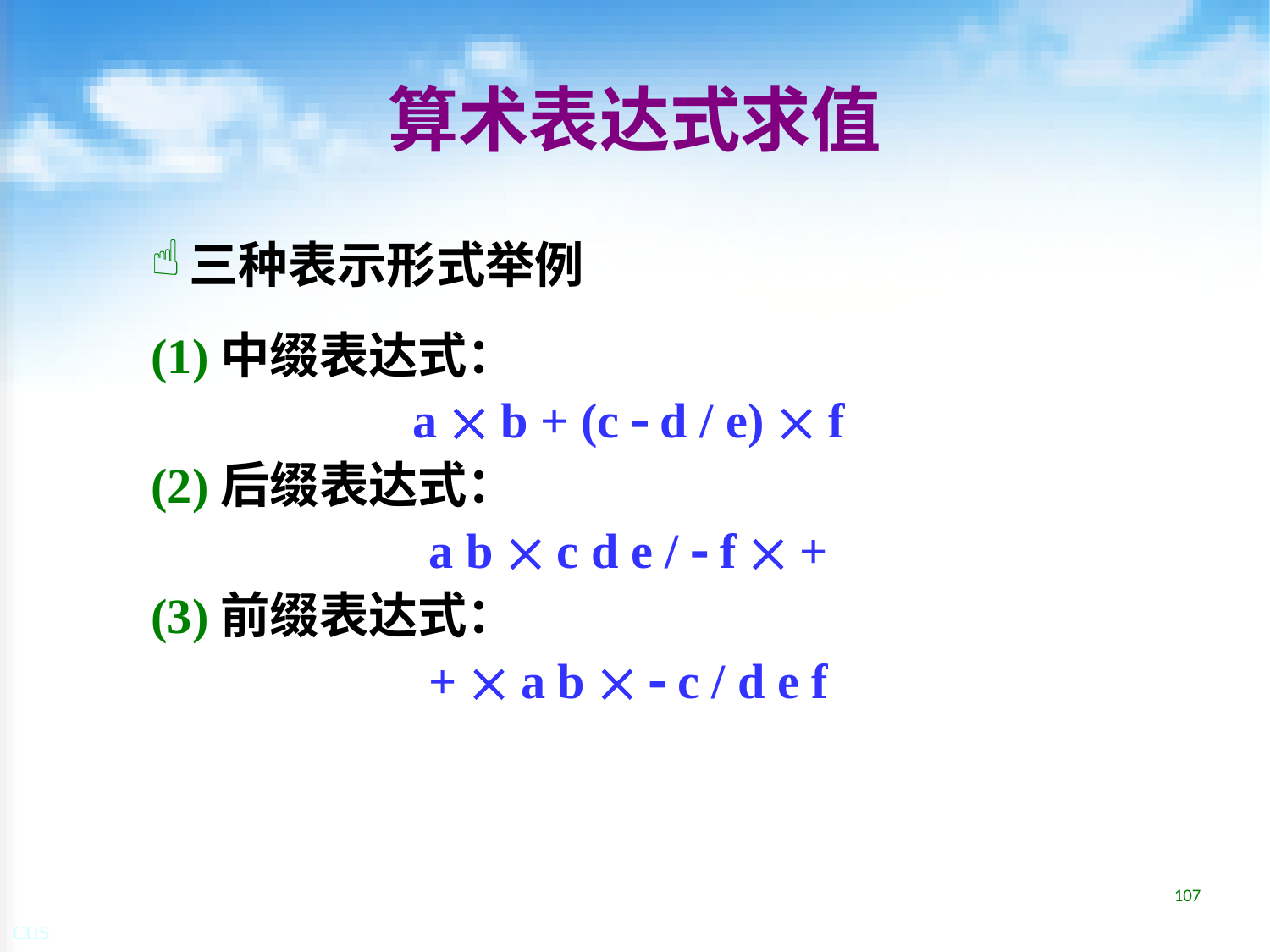

# 算术表达式求值
三种表示形式举例
(1)中缀表达式：
a × b + (c − d / e) × f
(2)后缀表达式：
a b × c d e / − f × +
(3)前缀表达式：
+ × a b × − c / d e f
107